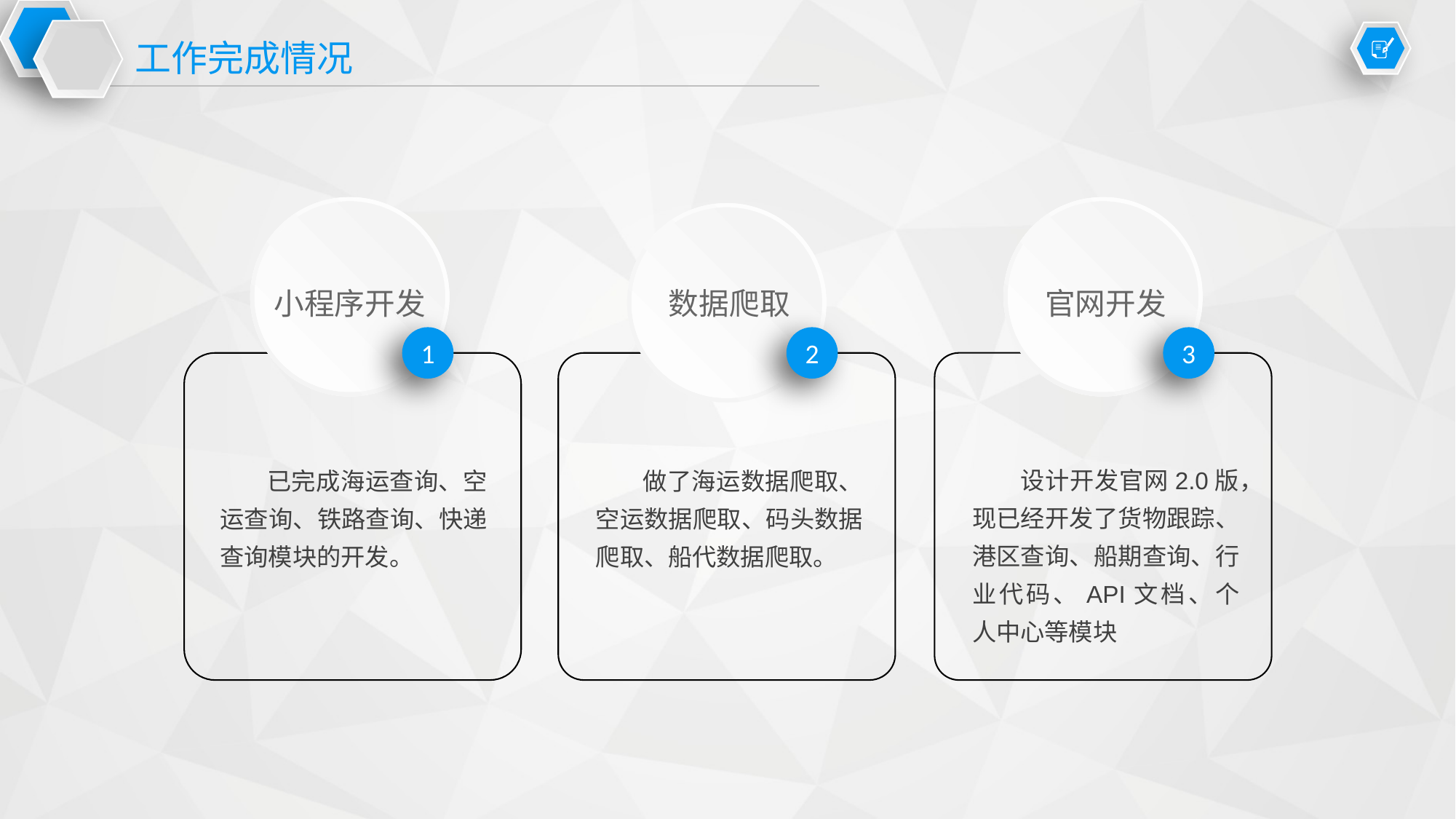

工作完成情况

小程序开发
1

官网开发
3

数据爬取
2

       设计开发官网2.0版，现已经开发了货物跟踪、港区查询、船期查询、行业代码、API文档、个人中心等模块
       已完成海运查询、空运查询、铁路查询、快递查询模块的开发。
       做了海运数据爬取、空运数据爬取、码头数据爬取、船代数据爬取。